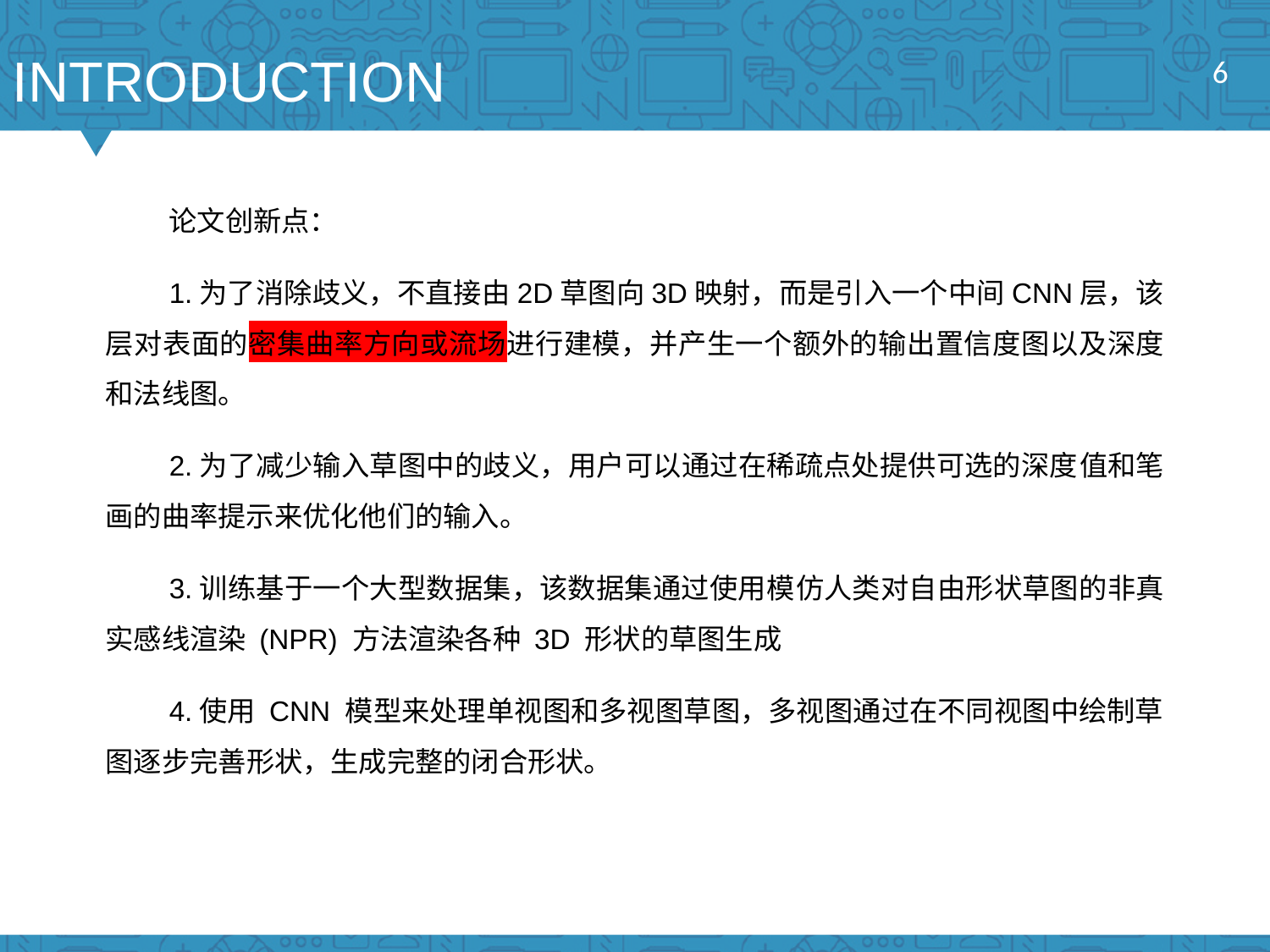

INTRODUCTION
6
论文创新点：
1.为了消除歧义，不直接由2D草图向3D映射，而是引入一个中间CNN层，该层对表面的密集曲率方向或流场进行建模，并产生一个额外的输出置信度图以及深度和法线图。
2.为了减少输入草图中的歧义，用户可以通过在稀疏点处提供可选的深度值和笔画的曲率提示来优化他们的输入。
3.训练基于一个大型数据集，该数据集通过使用模仿人类对自由形状草图的非真实感线渲染 (NPR) 方法渲染各种 3D 形状的草图生成
4.使用 CNN 模型来处理单视图和多视图草图，多视图通过在不同视图中绘制草图逐步完善形状，生成完整的闭合形状。